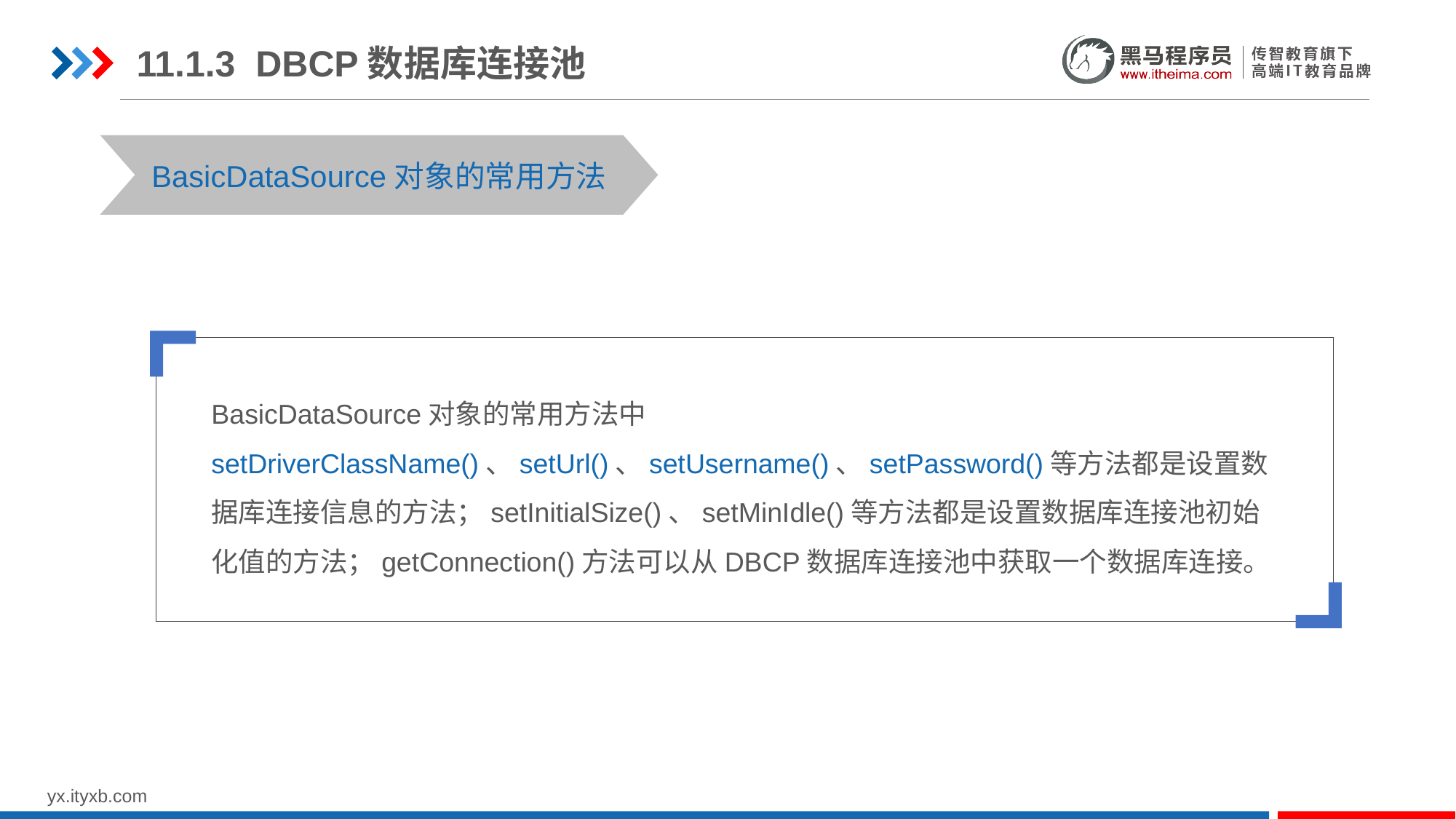

11.1.3  DBCP数据库连接池

STEP  01
STEP  03
BasicDataSource对象的常用方法

BasicDataSource对象的常用方法中setDriverClassName()、setUrl()、setUsername()、setPassword()等方法都是设置数据库连接信息的方法；setInitialSize()、setMinIdle()等方法都是设置数据库连接池初始化值的方法；getConnection()方法可以从DBCP数据库连接池中获取一个数据库连接。